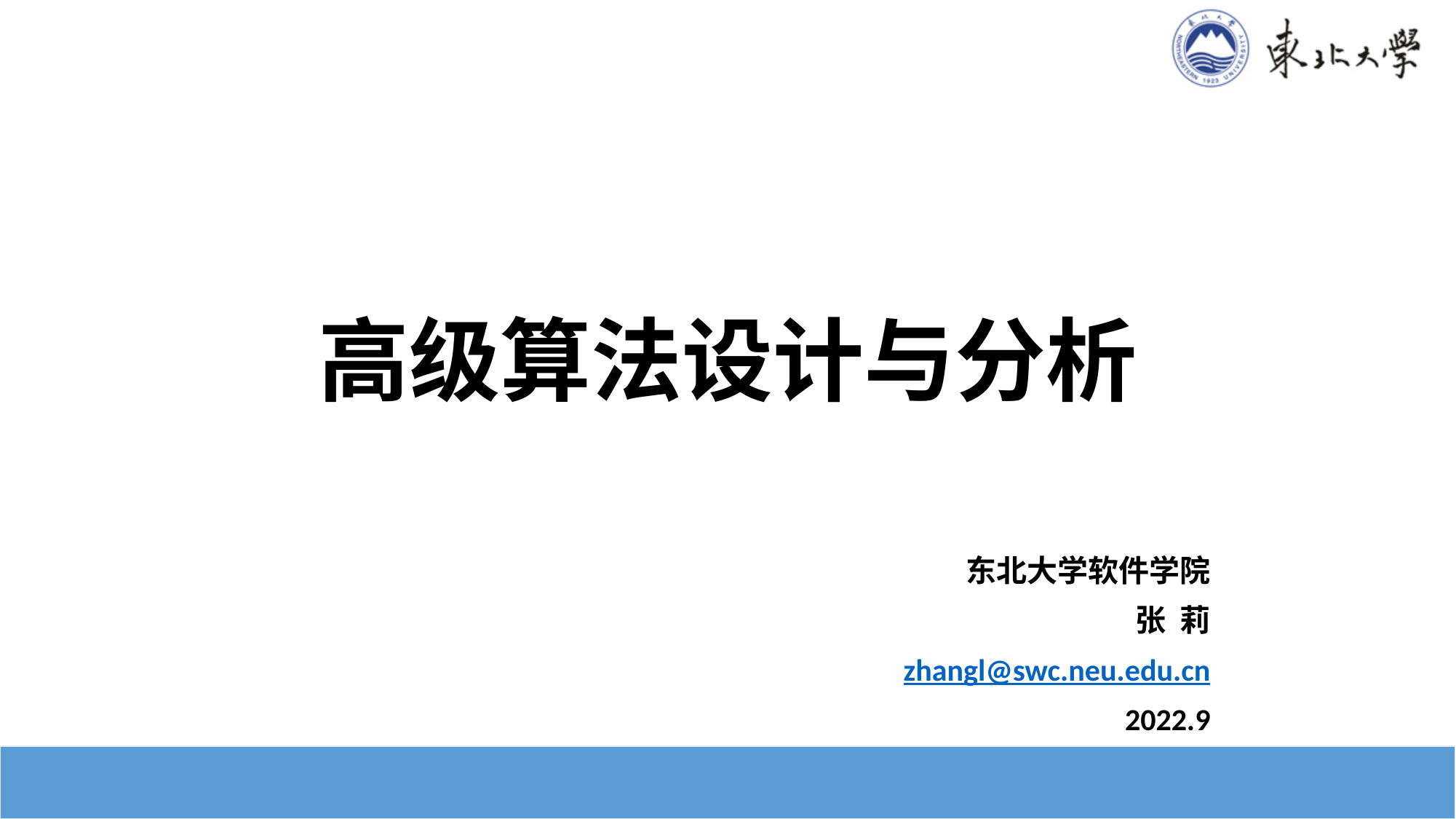

# 高级算法设计与分析
东北大学软件学院
张  莉
zhangl@swc.neu.edu.cn
2022.9